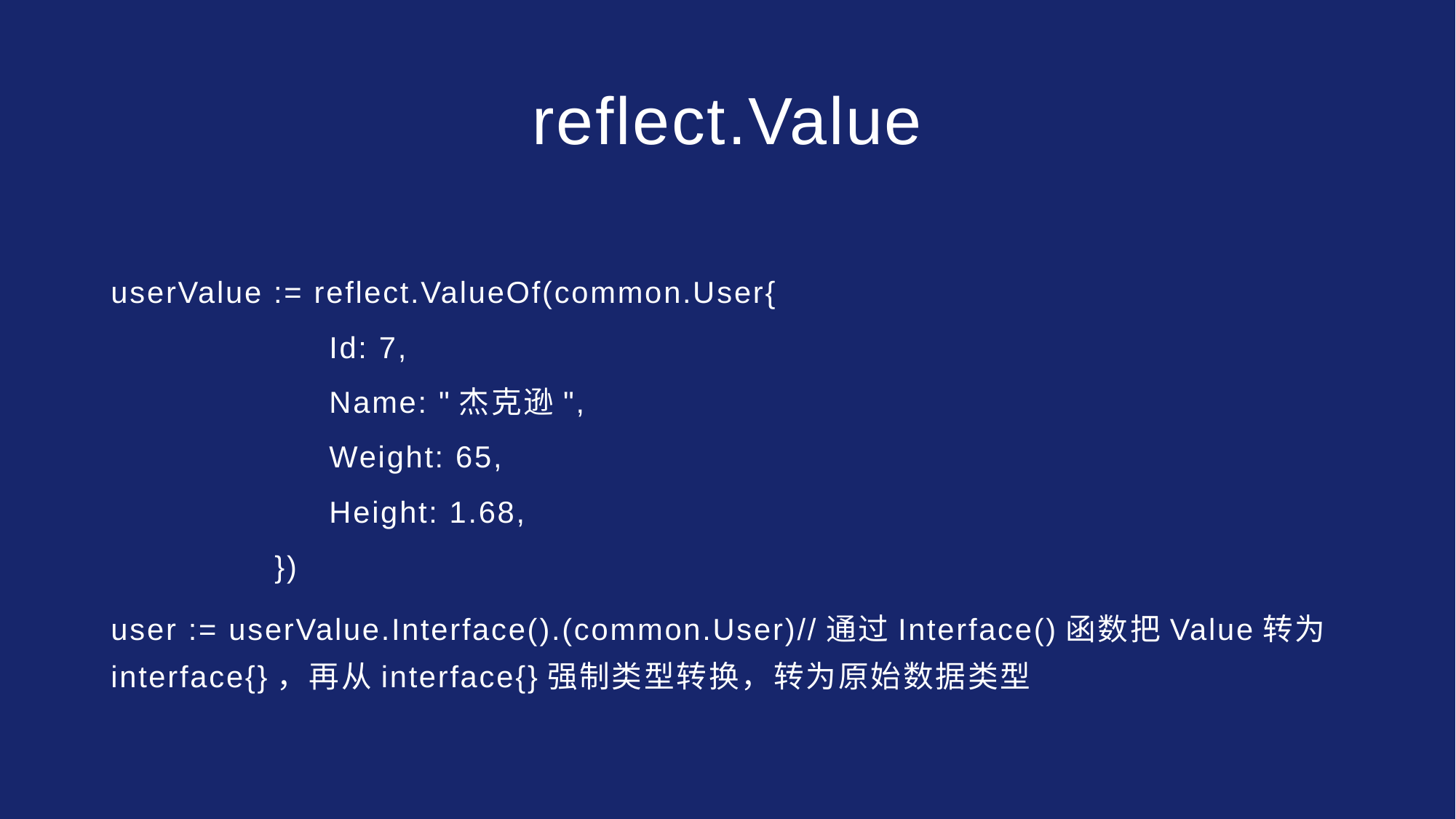

# reflect.Value
userValue := reflect.ValueOf(common.User{
Id: 7,
Name: "杰克逊",
Weight: 65,
Height: 1.68,
})
user := userValue.Interface().(common.User)//通过Interface()函数把Value转为interface{}，再从interface{}强制类型转换，转为原始数据类型